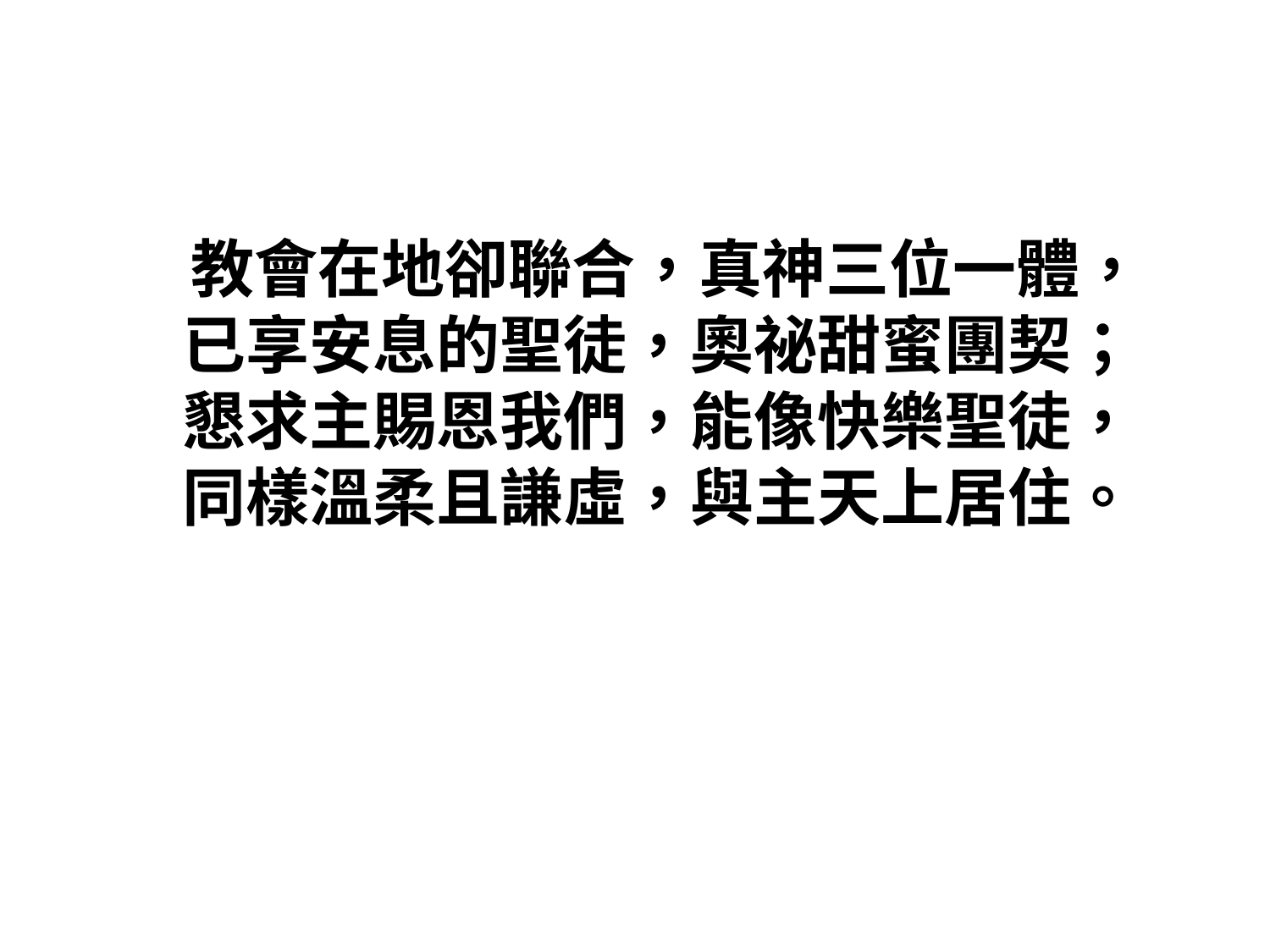

#
    教會在地卻聯合，真神三位一體，
已享安息的聖徒，奧祕甜蜜團契；
懇求主賜恩我們，能像快樂聖徒，
同樣溫柔且謙虛，與主天上居住。